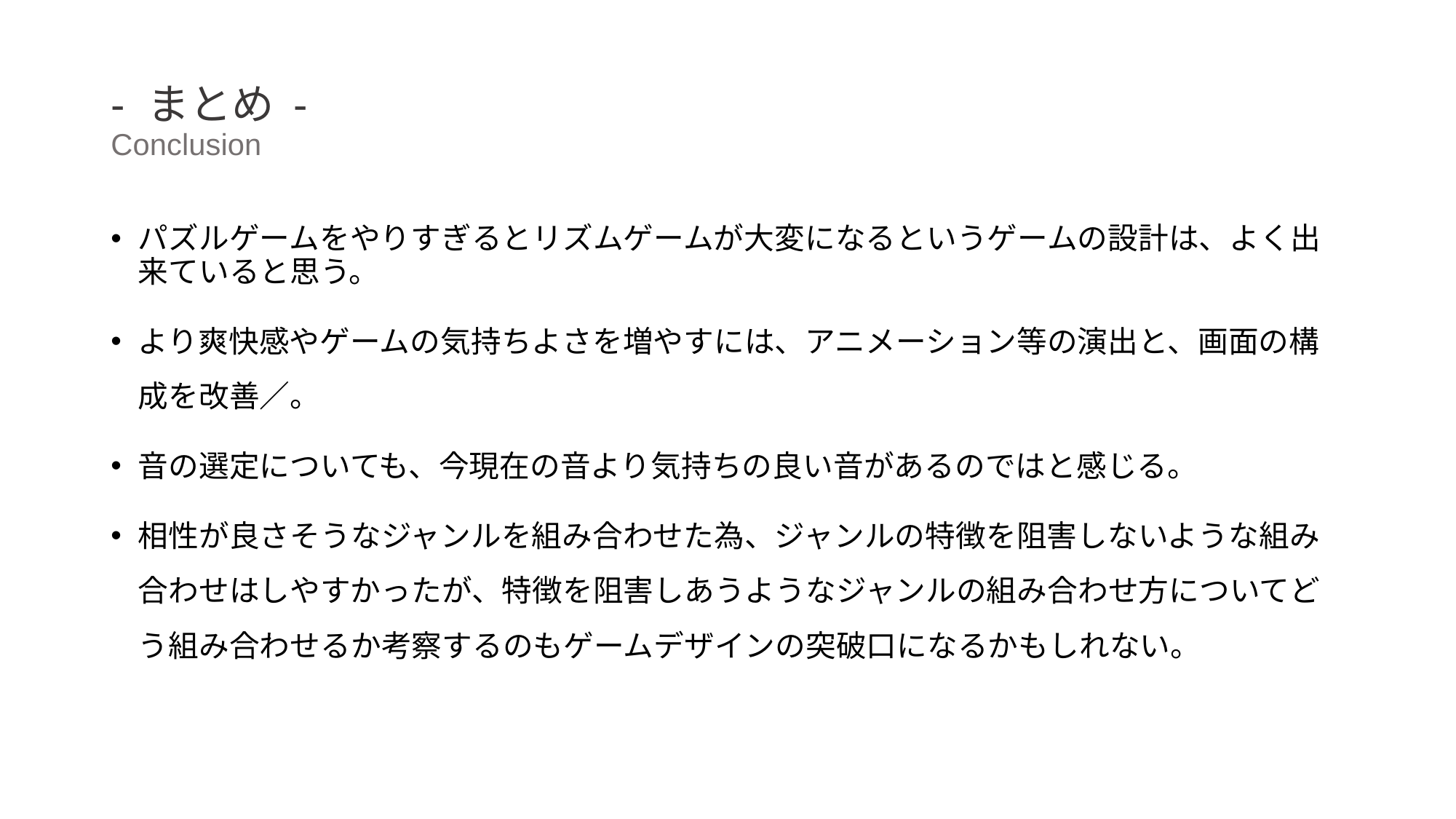

# - まとめ - Conclusion
パズルゲームをやりすぎるとリズムゲームが大変になるというゲームの設計は、よく出来ていると思う。
より爽快感やゲームの気持ちよさを増やすには、アニメーション等の演出と、画面の構成を改善／。
音の選定についても、今現在の音より気持ちの良い音があるのではと感じる。
相性が良さそうなジャンルを組み合わせた為、ジャンルの特徴を阻害しないような組み合わせはしやすかったが、特徴を阻害しあうようなジャンルの組み合わせ方についてどう組み合わせるか考察するのもゲームデザインの突破口になるかもしれない。